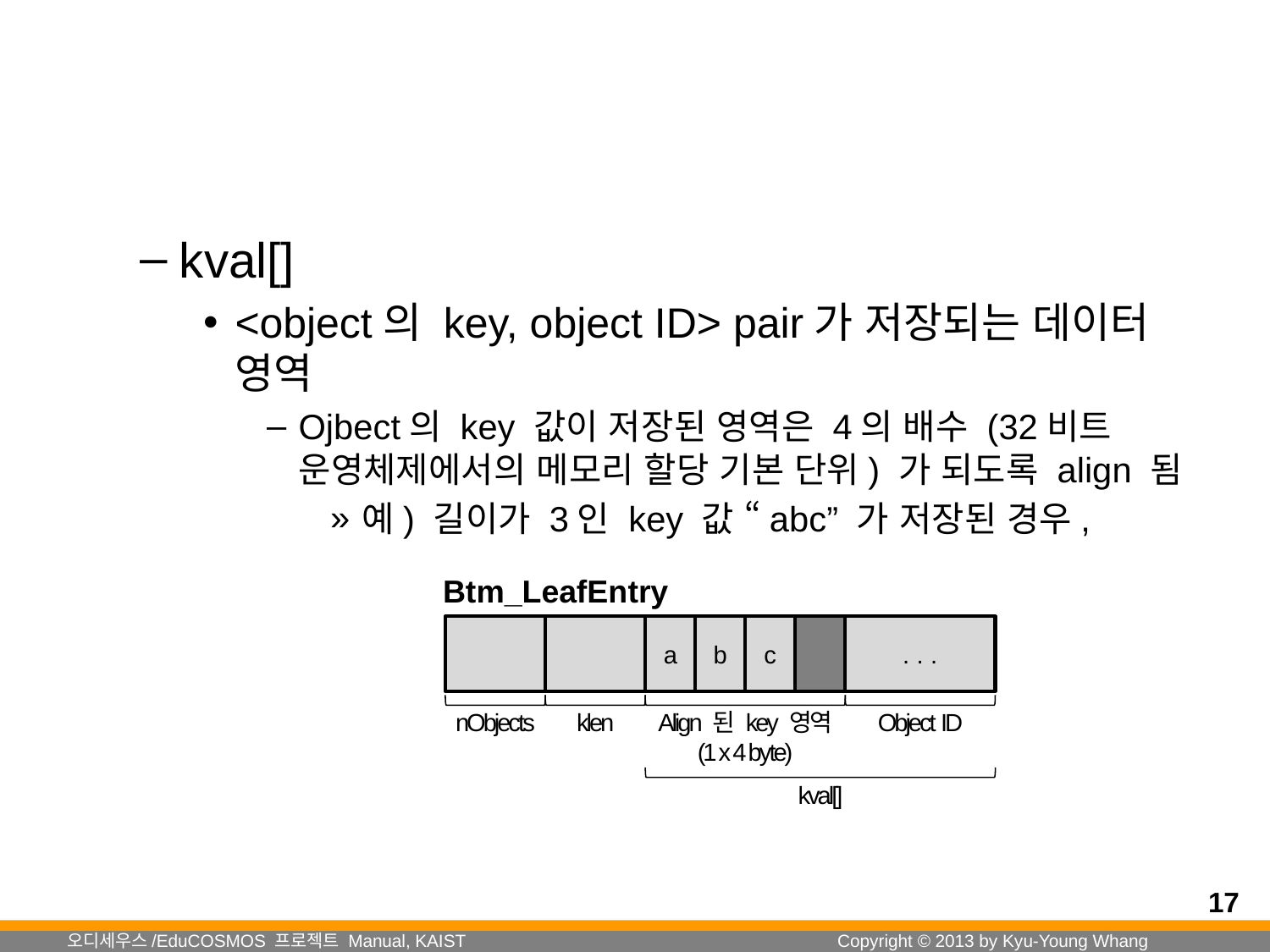

#
kval[]
<object의 key, object ID> pair가 저장되는 데이터 영역
Ojbect의 key 값이 저장된 영역은 4의 배수 (32비트 운영체제에서의 메모리 할당 기본 단위) 가 되도록 align 됨
예) 길이가 3인 key 값 “abc” 가 저장된 경우,
Btm_LeafEntry

a
b
c

. . .

nObjects
klen
Align 된 key 영역
(1 x 4 byte)
Object ID
kval[]